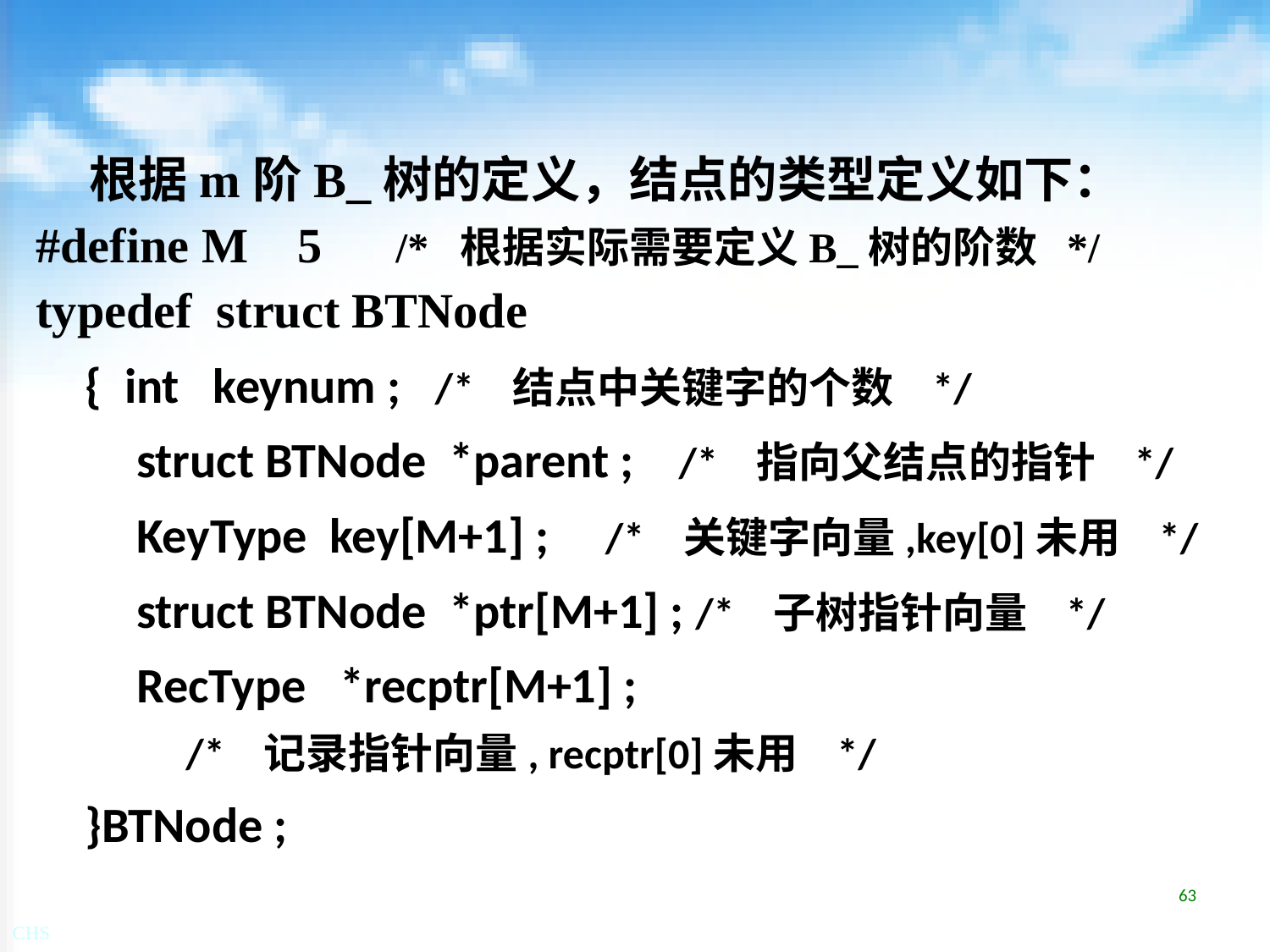

根据m阶B_树的定义，结点的类型定义如下：
#define M    5      /*  根据实际需要定义B_树的阶数  */
typedef  struct BTNode
{  int   keynum ;   /*   结点中关键字的个数   */
struct BTNode  *parent ;    /*   指向父结点的指针   */
KeyType  key[M+1] ;     /*   关键字向量,key[0]未用   */
struct BTNode  *ptr[M+1] ; /*   子树指针向量   */
RecType   *recptr[M+1] ;
/*   记录指针向量, recptr[0]未用   */
}BTNode ;
63